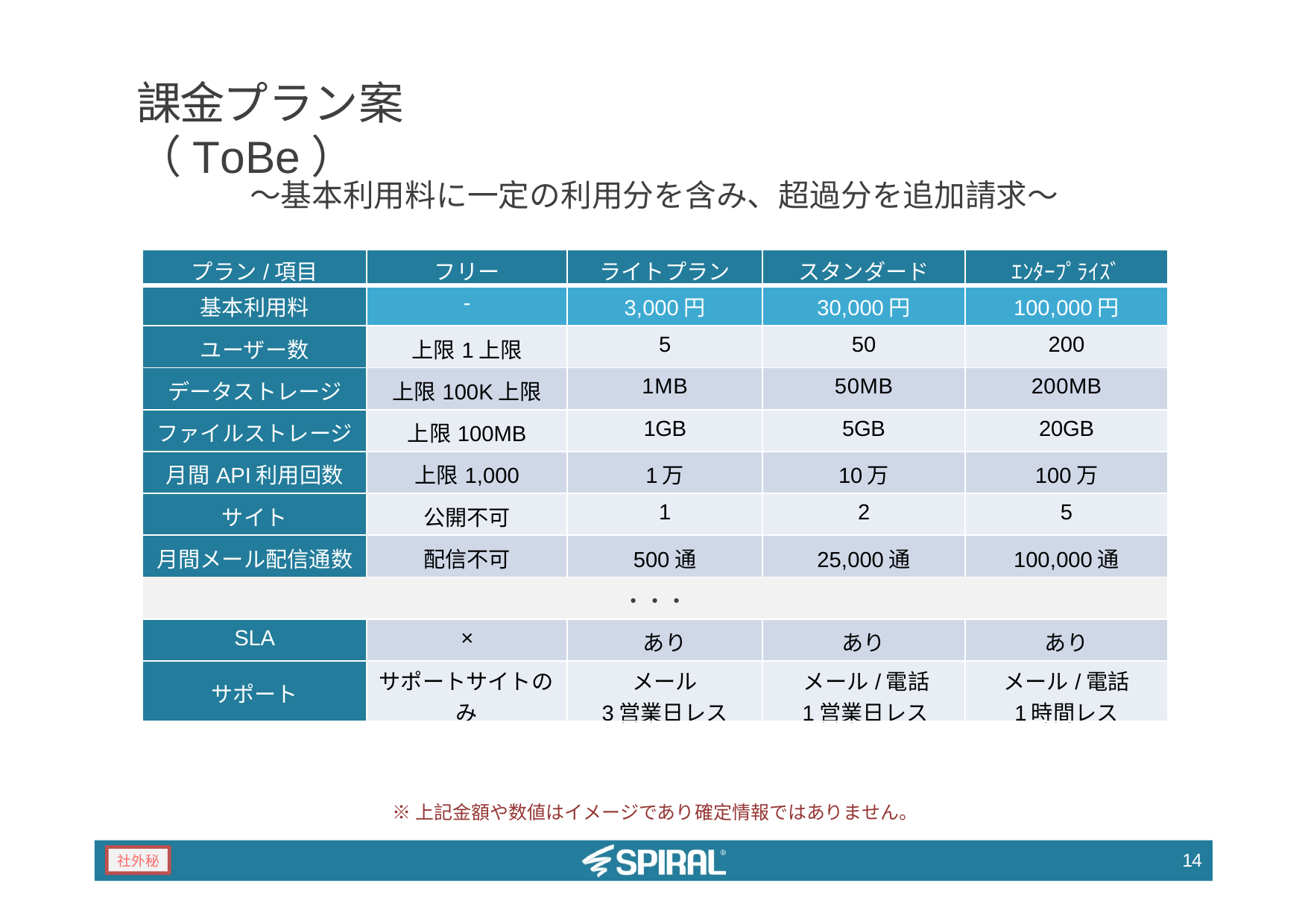

# 課金プラン案（ToBe）
～基本利用料に一定の利用分を含み、超過分を追加請求～
| プラン/項目 | フリー | ライトプラン | スタンダード | ｴﾝﾀｰﾌﾟﾗｲｽﾞ |
| --- | --- | --- | --- | --- |
| 基本利用料 | - | 3,000円 | 30,000円 | 100,000円 |
| ユーザー数 | 上限1上限 | 5 | 50 | 200 |
| データストレージ | 上限100K上限 | 1MB | 50MB | 200MB |
| ファイルストレージ | 上限100MB | 1GB | 5GB | 20GB |
| 月間API利用回数 | 上限1,000 | 1万 | 10万 | 100万 |
| サイト | 公開不可 | 1 | 2 | 5 |
| 月間メール配信通数 | 配信不可 | 500通 | 25,000通 | 100,000通 |
| ・・・ |  |  |  |  |
| SLA | × | あり | あり | あり |
| サポート | サポートサイトの み | メール 3営業日レス | メール/電話 1営業日レス | メール/電話 1時間レス |
※上記金額や数値はイメージであり確定情報ではありません。
14
社外秘